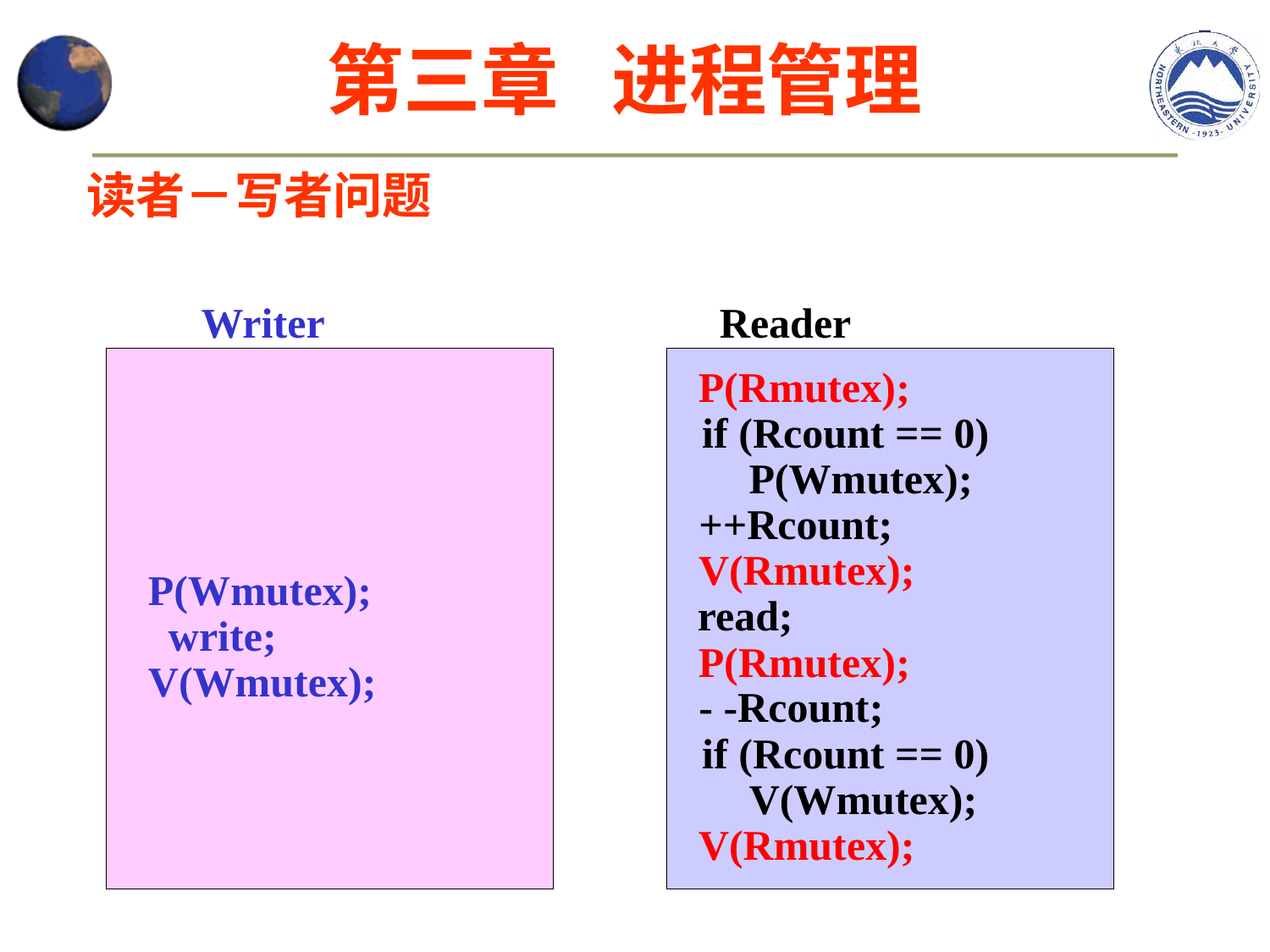

第三章   进程管理
读者－写者问题
Writer
Reader

P(Rmutex);
if (Rcount == 0)
P(Wmutex);
++Rcount;
V(Rmutex);
P(Wmutex);
read;
  write;
P(Rmutex);
V(Wmutex);
- -Rcount;
if (Rcount == 0)
V(Wmutex);
V(Rmutex);